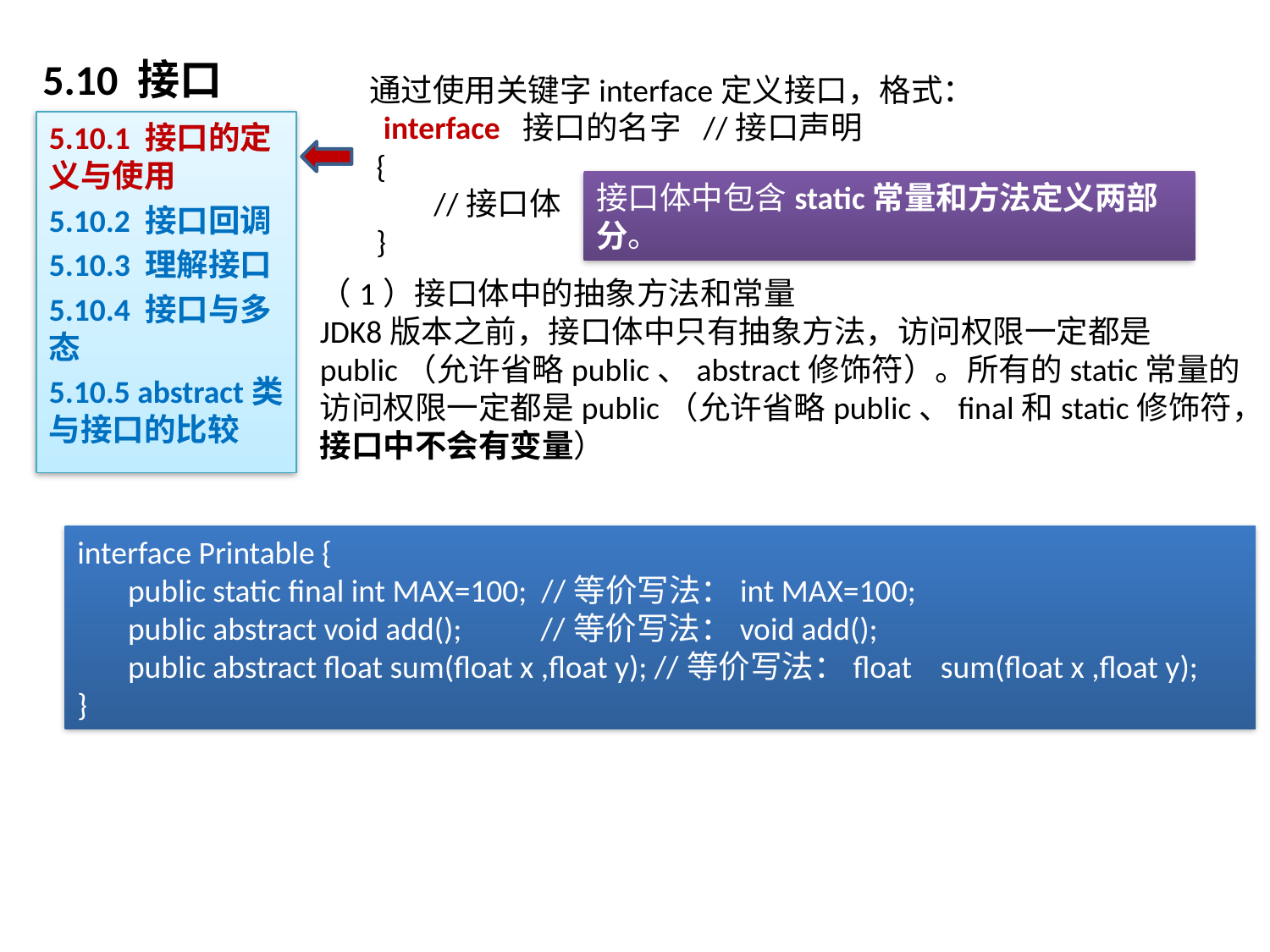

# 5.10 接口
通过使用关键字interface定义接口，格式：
  interface  接口的名字  //接口声明
 {
         //接口体
 }
5.10.1 接口的定义与使用
5.10.2 接口回调
5.10.3 理解接口
5.10.4 接口与多态
5.10.5 abstract类与接口的比较

接口体中包含static常量和方法定义两部分。
（1）接口体中的抽象方法和常量
JDK8版本之前，接口体中只有抽象方法，访问权限一定都是public（允许省略public、abstract修饰符）。所有的static常量的访问权限一定都是public（允许省略public、final和static修饰符，接口中不会有变量）
interface Printable {
       public static final int MAX=100;  //等价写法：int MAX=100;
       public abstract void add();           //等价写法：void add();
       public abstract float sum(float x ,float y); //等价写法：float    sum(float x ,float y);
}